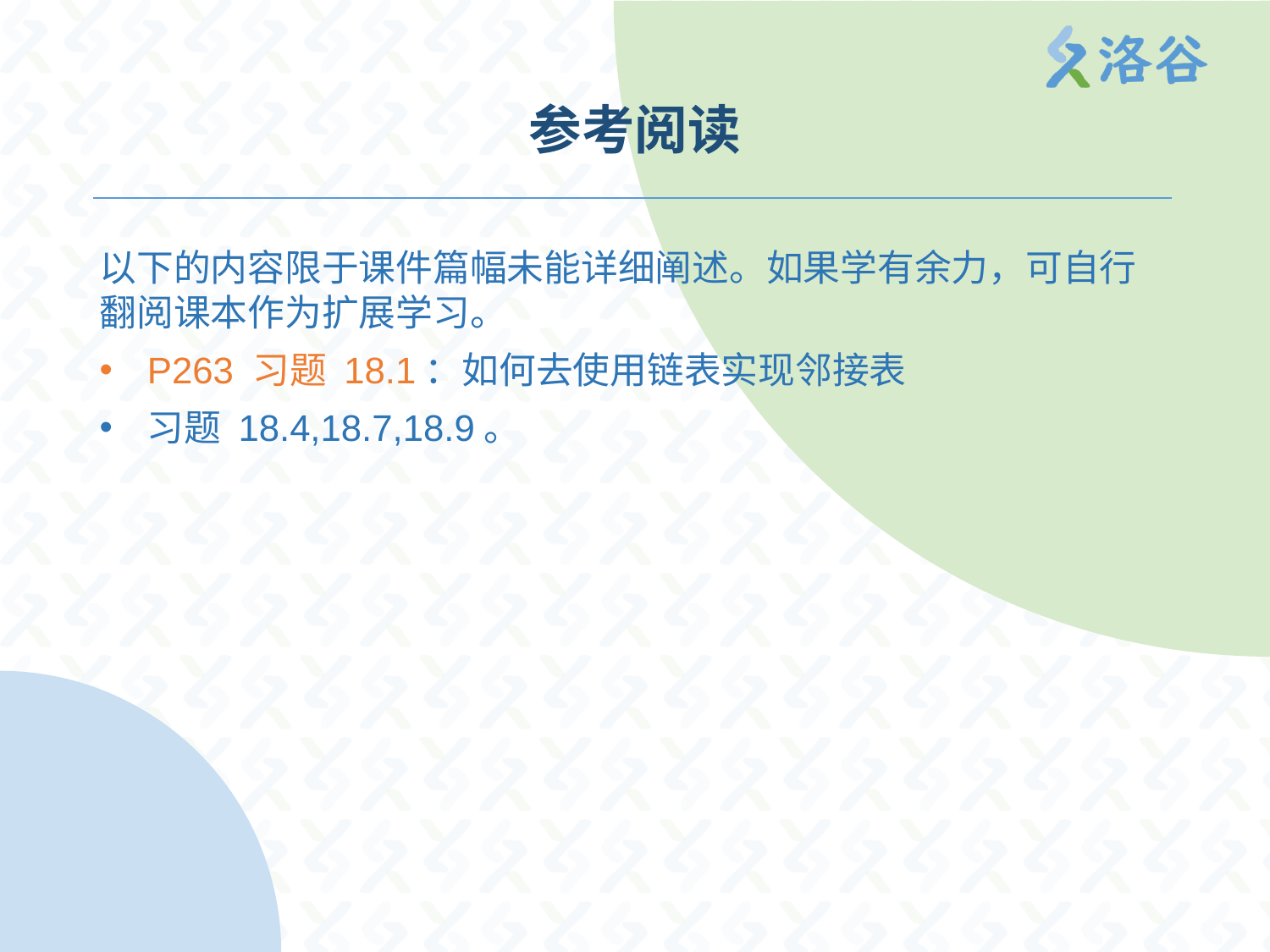

# 参考阅读
以下的内容限于课件篇幅未能详细阐述。如果学有余力，可自行翻阅课本作为扩展学习。
P263 习题 18.1：如何去使用链表实现邻接表
习题 18.4,18.7,18.9。